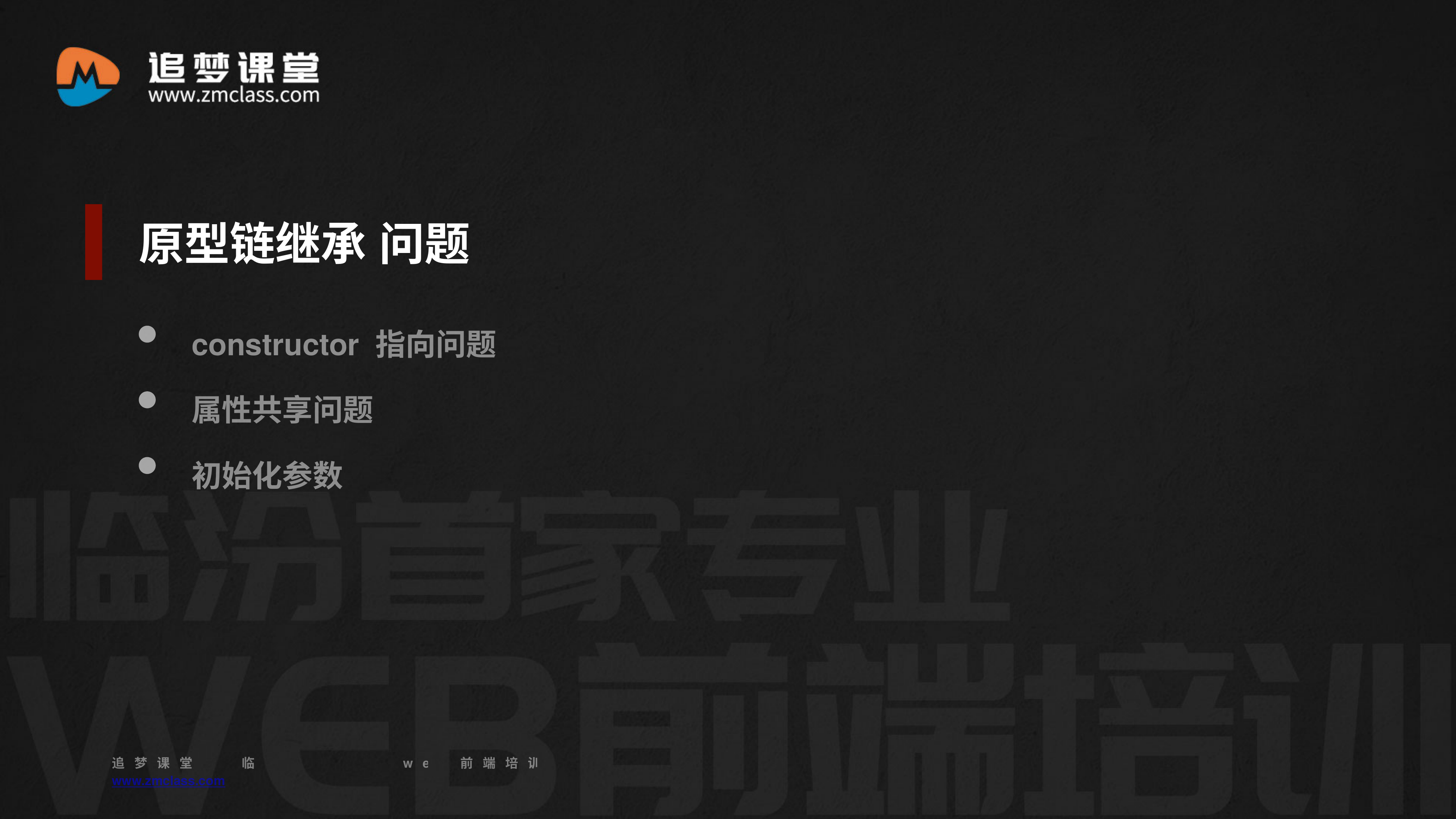

原型链继承 问题
constructor 指向问题

属性共享问题

初始化参数

追梦课堂   临汾首家专业的web前端培训机构                                                          www.zmclass.com
21